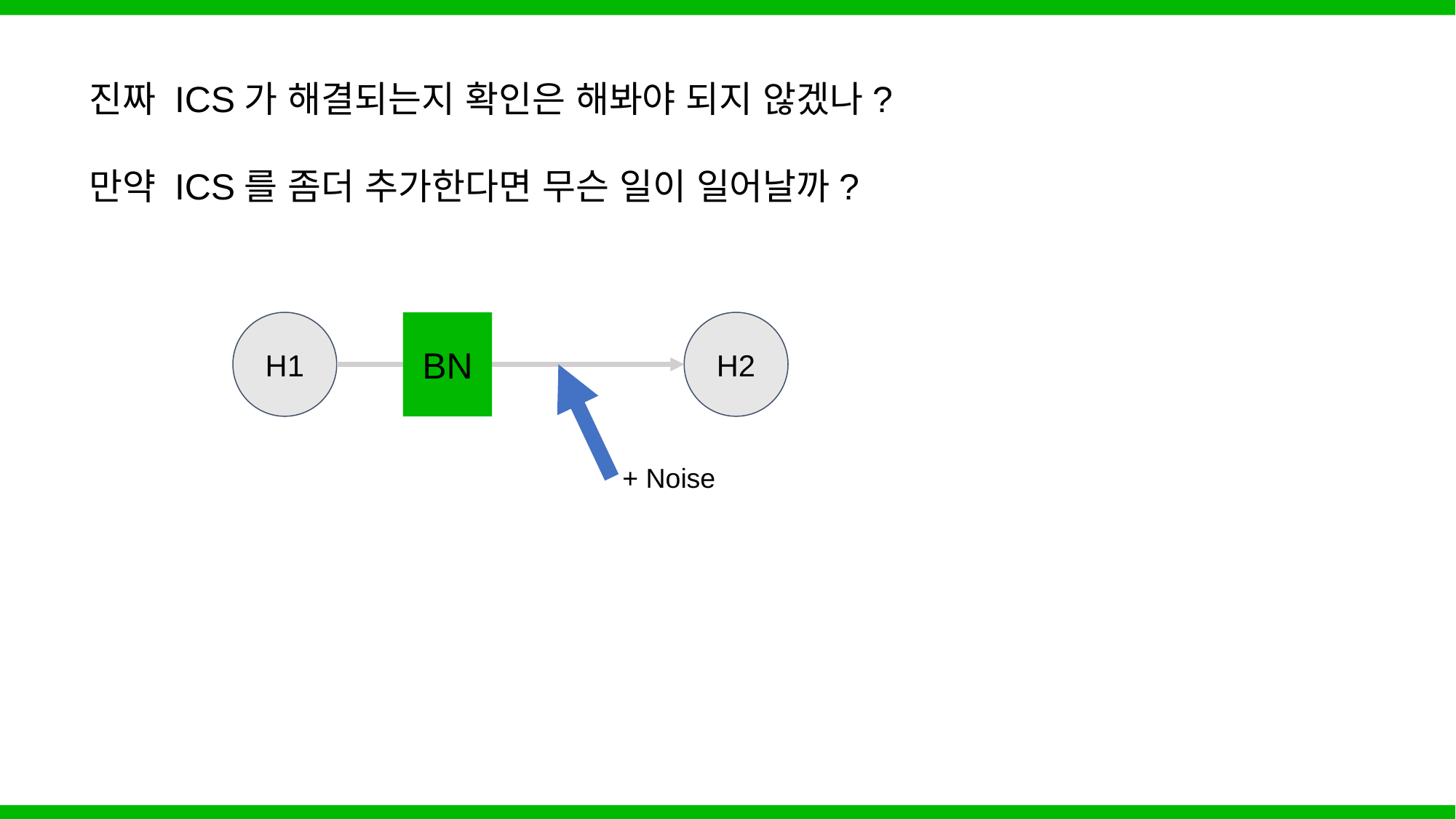

진짜 ICS가 해결되는지 확인은 해봐야 되지 않겠나?

만약 ICS를 좀더 추가한다면 무슨 일이 일어날까?
H1
BN
H2
+ Noise